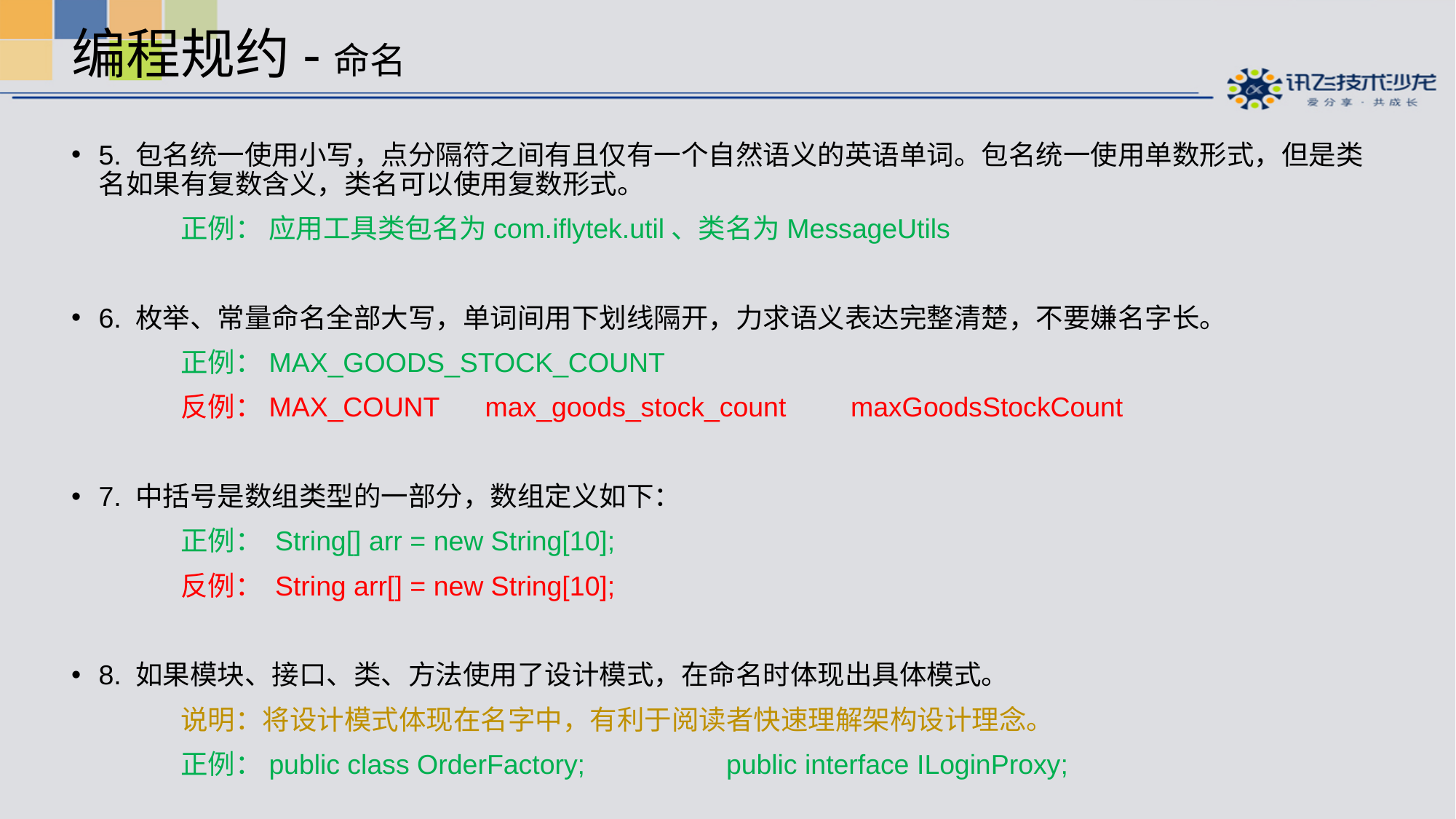

# 编程规约-命名

5. 包名统一使用小写，点分隔符之间有且仅有一个自然语义的英语单词。包名统一使用单数形式，但是类名如果有复数含义，类名可以使用复数形式。
	正例： 应用工具类包名为com.iflytek.util、类名为MessageUtils

6. 枚举、常量命名全部大写，单词间用下划线隔开，力求语义表达完整清楚，不要嫌名字长。
	正例：MAX_GOODS_STOCK_COUNT
	反例：MAX_COUNT      max_goods_stock_count	  maxGoodsStockCount

7. 中括号是数组类型的一部分，数组定义如下：
	正例： String[] arr = new String[10];
	反例： String arr[] = new String[10];

8. 如果模块、接口、类、方法使用了设计模式，在命名时体现出具体模式。
	说明：将设计模式体现在名字中，有利于阅读者快速理解架构设计理念。
	正例：public class OrderFactory; 		public interface ILoginProxy;